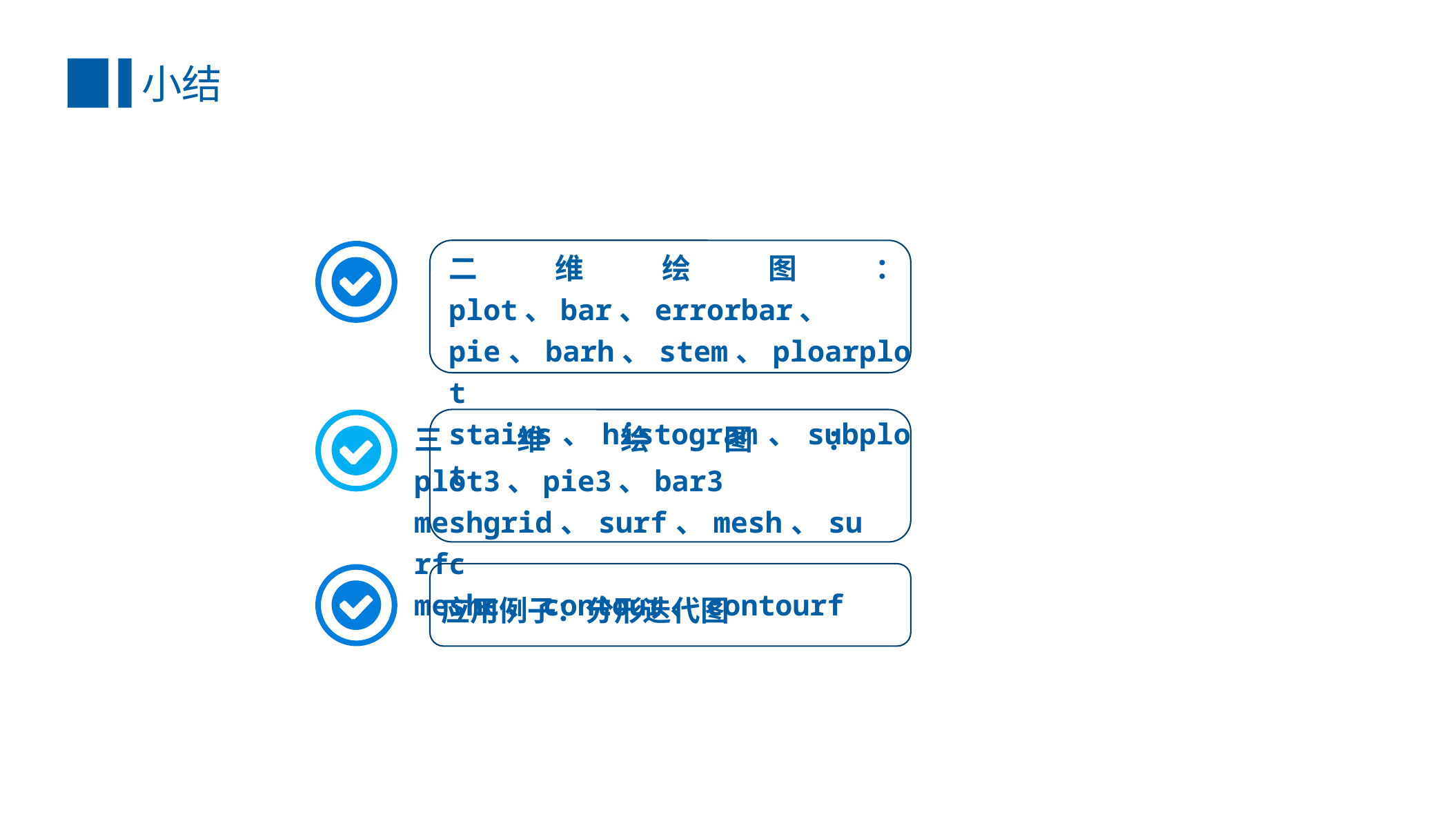

小结

二维绘图：plot、bar、errorbar、
pie、barh、stem、ploarplot
stairs、histogram、subplot

三维绘图：plot3、pie3、bar3
meshgrid、surf、mesh、surfc
meshc、contour、contourf

应用例子：分形迭代图